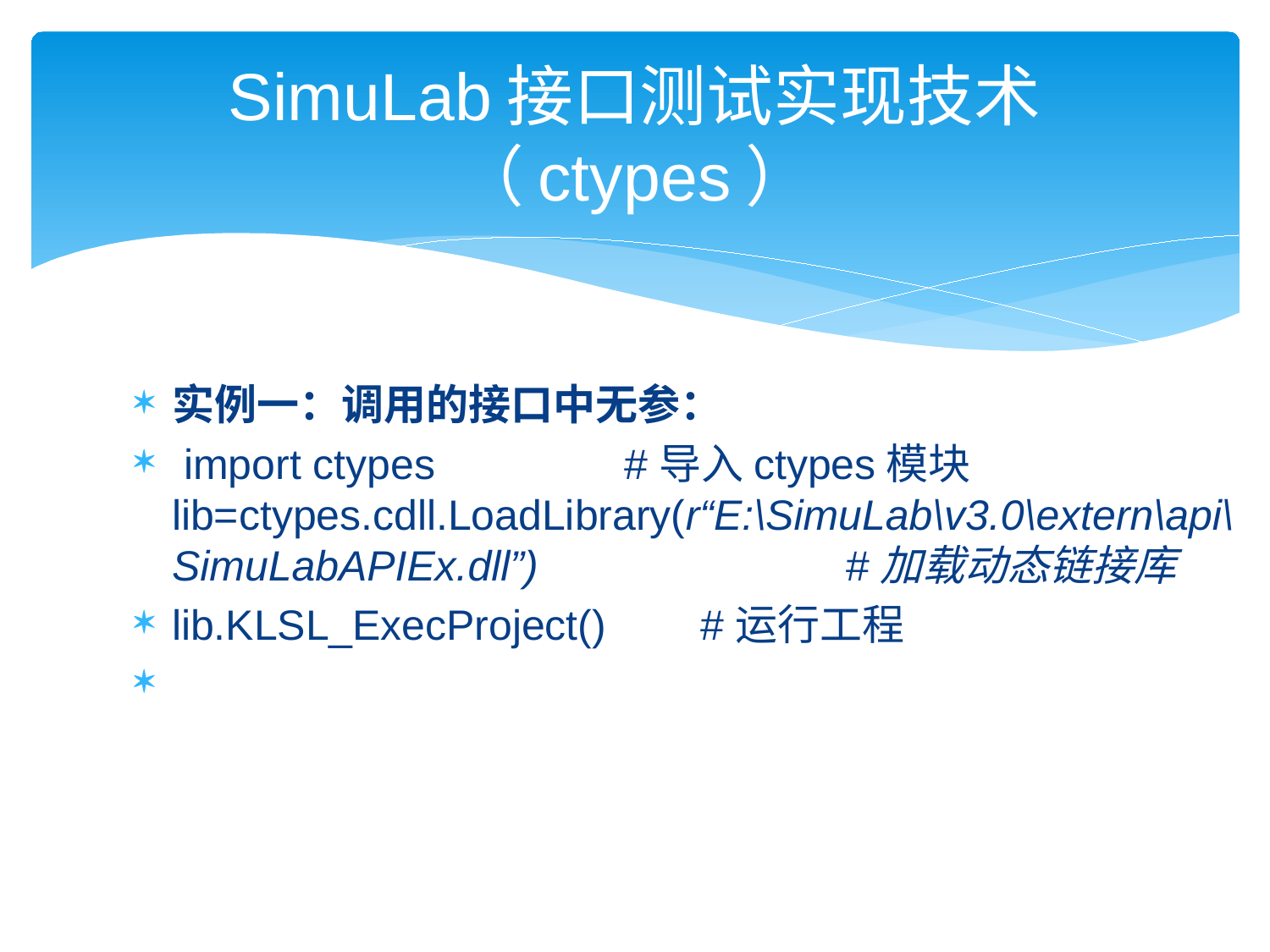

# SimuLab接口测试实现技术（ctypes）
实例一：调用的接口中无参：
 import ctypes                #导入ctypes模块                           lib=ctypes.cdll.LoadLibrary(r“E:\SimuLab\v3.0\extern\api\SimuLabAPIEx.dll”)                          #加载动态链接库
lib.KLSL_ExecProject()        #运行工程